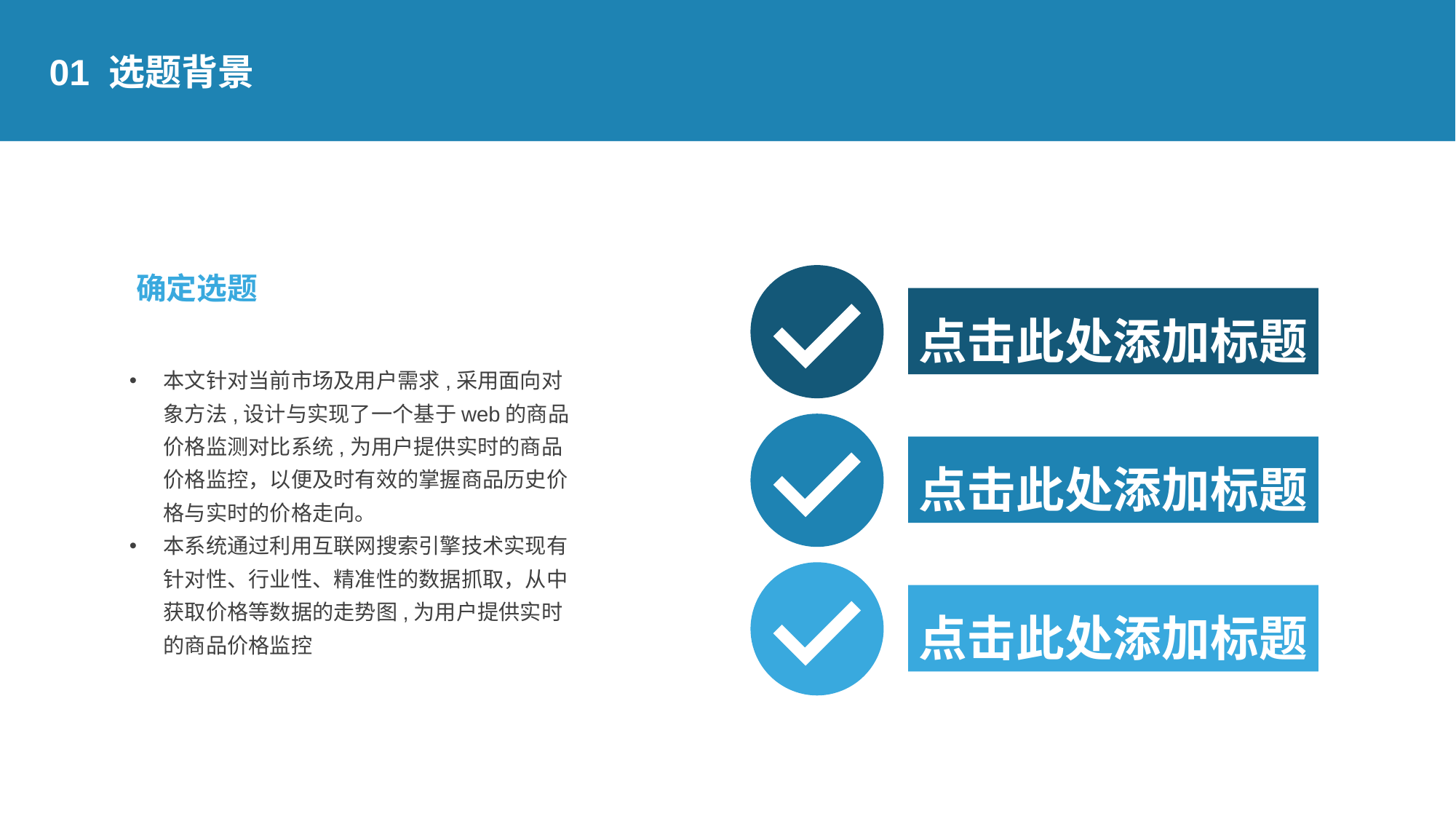

01 选题背景
确定选题

点击此处添加标题
本文针对当前市场及用户需求,采用面向对象方法,设计与实现了一个基于web的商品价格监测对比系统,为用户提供实时的商品价格监控，以便及时有效的掌握商品历史价格与实时的价格走向。
本系统通过利用互联网搜索引擎技术实现有针对性、行业性、精准性的数据抓取，从中获取价格等数据的走势图,为用户提供实时的商品价格监控

点击此处添加标题

点击此处添加标题